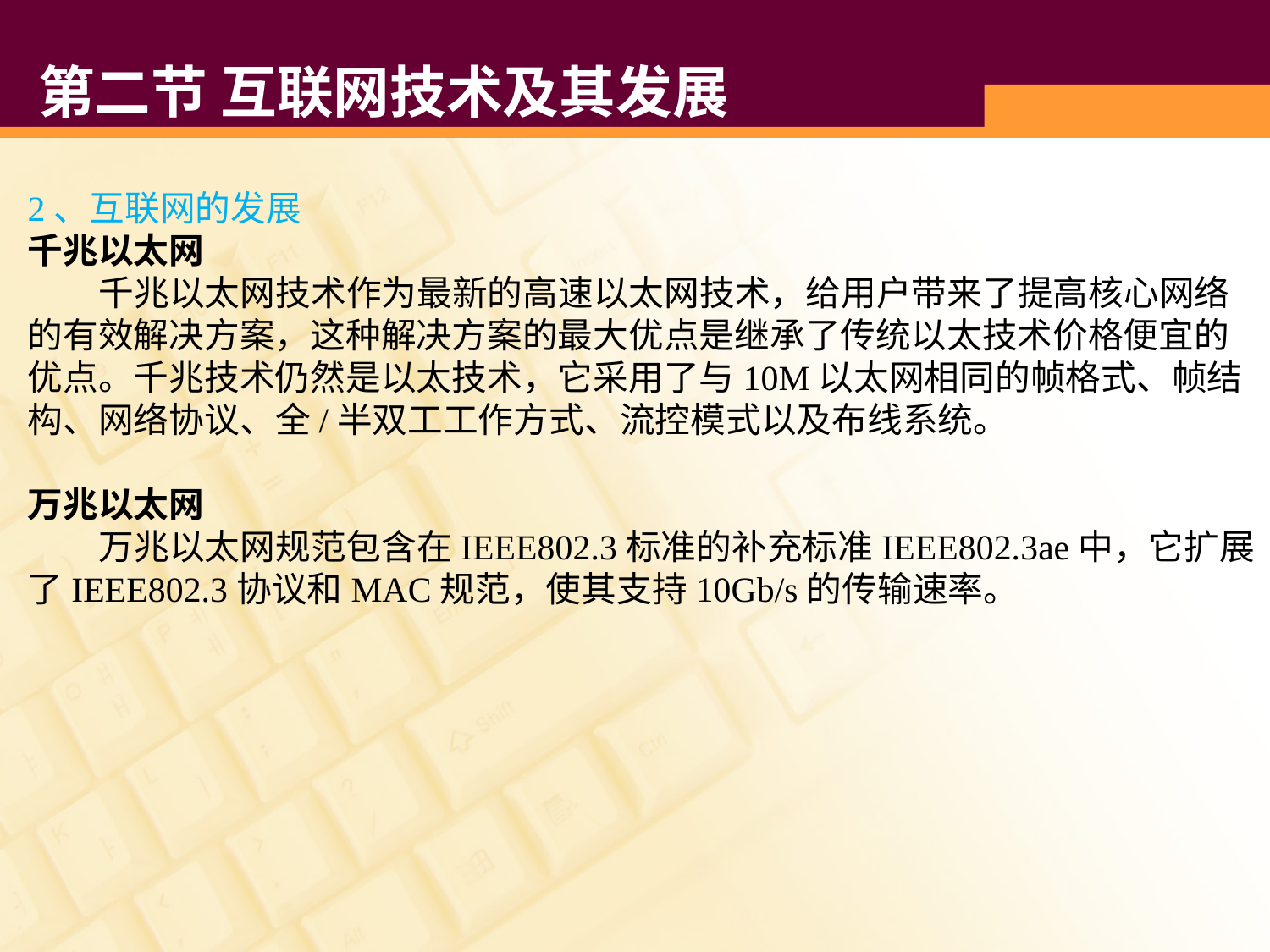

# 第二节 互联网技术及其发展
2、互联网的发展
千兆以太网
        千兆以太网技术作为最新的高速以太网技术，给用户带来了提高核心网络的有效解决方案，这种解决方案的最大优点是继承了传统以太技术价格便宜的优点。千兆技术仍然是以太技术，它采用了与10M以太网相同的帧格式、帧结构、网络协议、全/半双工工作方式、流控模式以及布线系统。

万兆以太网
        万兆以太网规范包含在IEEE802.3标准的补充标准IEEE802.3ae中，它扩展了IEEE802.3协议和MAC规范，使其支持10Gb/s的传输速率。